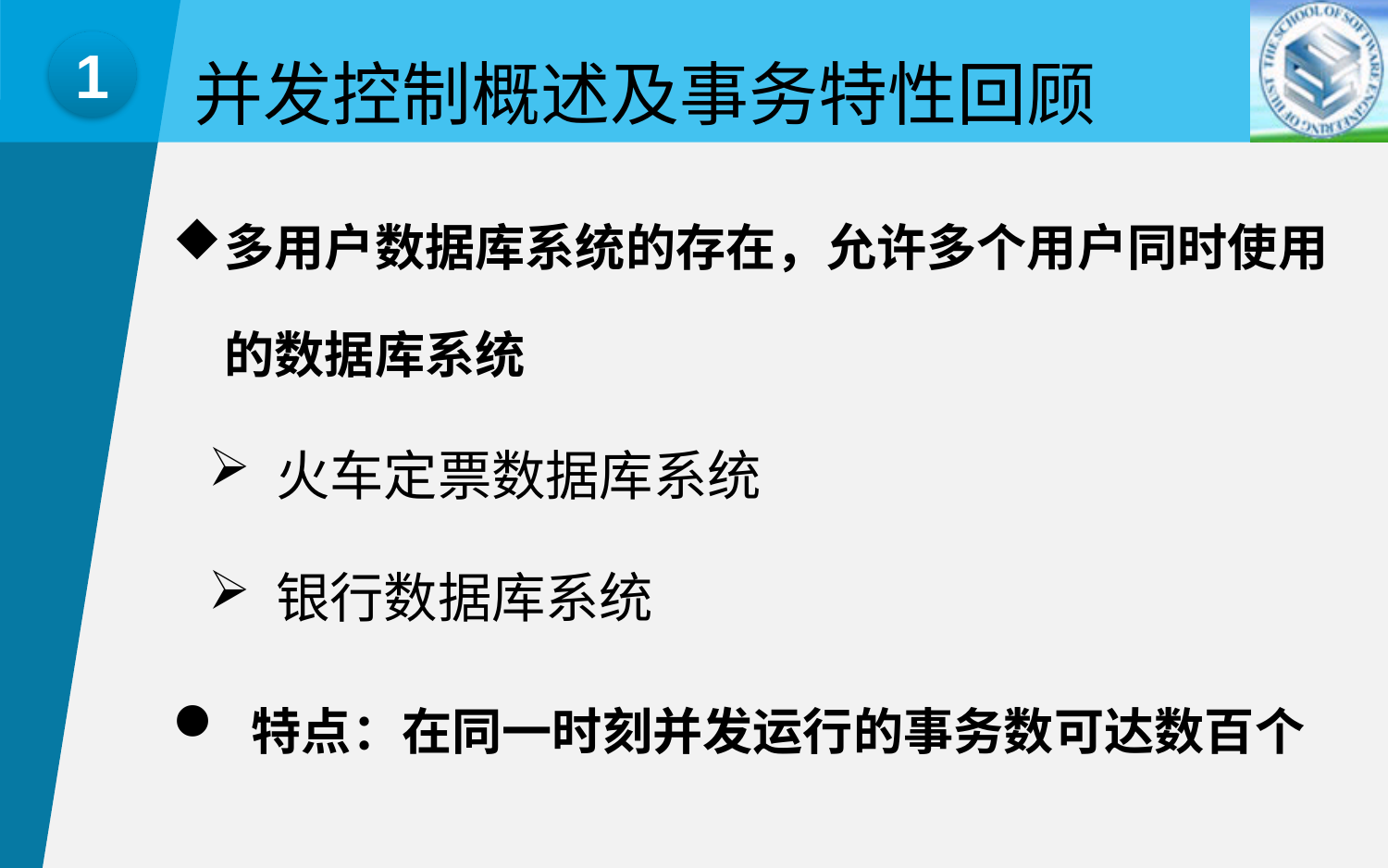

并发控制概述及事务特性回顾
1
多用户数据库系统的存在，允许多个用户同时使用的数据库系统
 火车定票数据库系统
 银行数据库系统
 特点：在同一时刻并发运行的事务数可达数百个